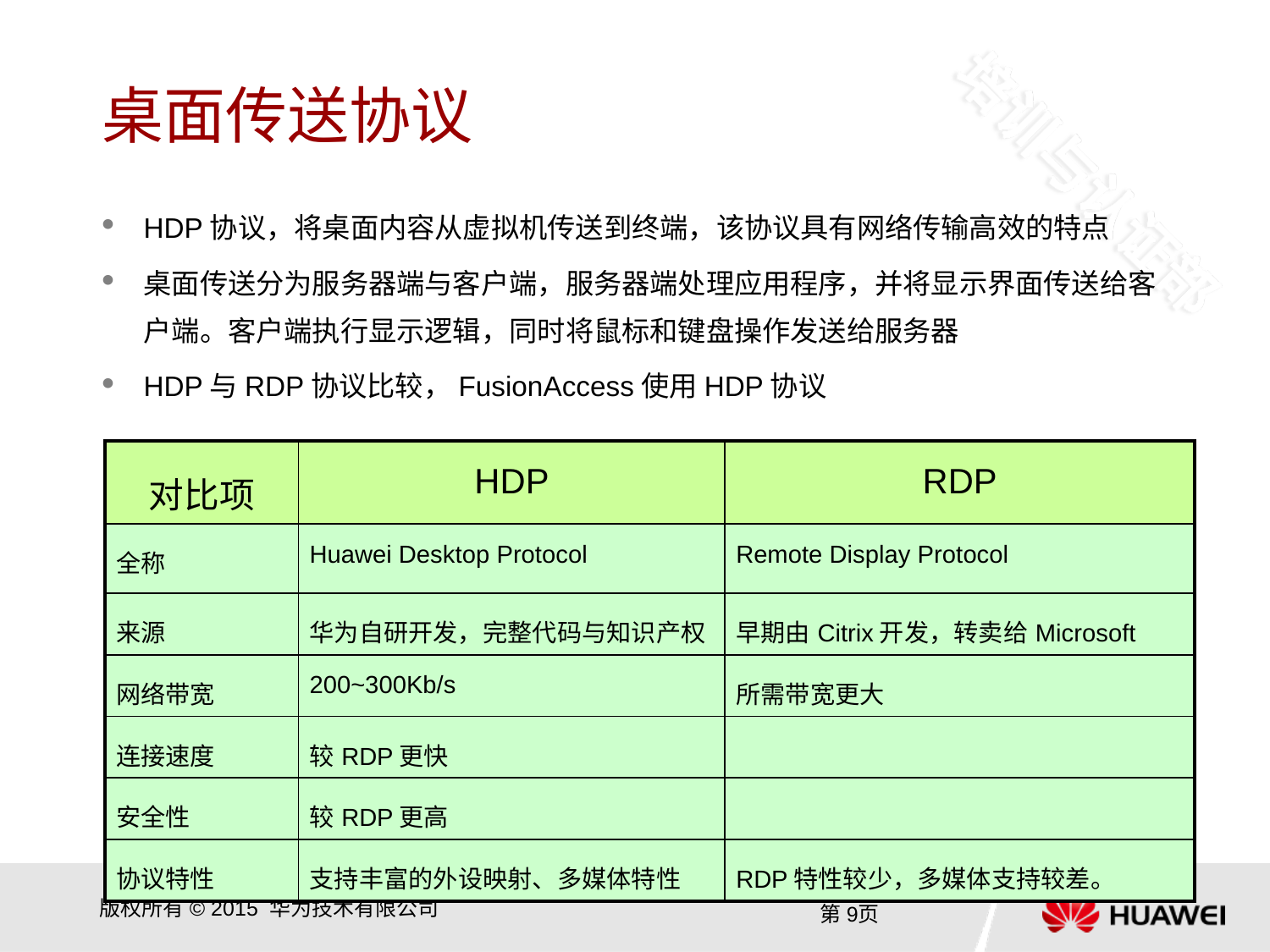

# 桌面传送协议
HDP协议，将桌面内容从虚拟机传送到终端，该协议具有网络传输高效的特点
桌面传送分为服务器端与客户端，服务器端处理应用程序，并将显示界面传送给客户端。客户端执行显示逻辑，同时将鼠标和键盘操作发送给服务器
HDP与RDP协议比较，FusionAccess使用HDP协议

| 对比项 | HDP | RDP |
| --- | --- | --- |
| 全称 | Huawei Desktop Protocol | Remote Display Protocol |
| 来源 | 华为自研开发，完整代码与知识产权 | 早期由Citrix开发，转卖给Microsoft |
| 网络带宽 | 200~300Kb/s | 所需带宽更大 |
| 连接速度 | 较RDP更快 |  |
| 安全性 | 较RDP更高 |  |
| 协议特性 | 支持丰富的外设映射、多媒体特性 | RDP特性较少，多媒体支持较差。 |